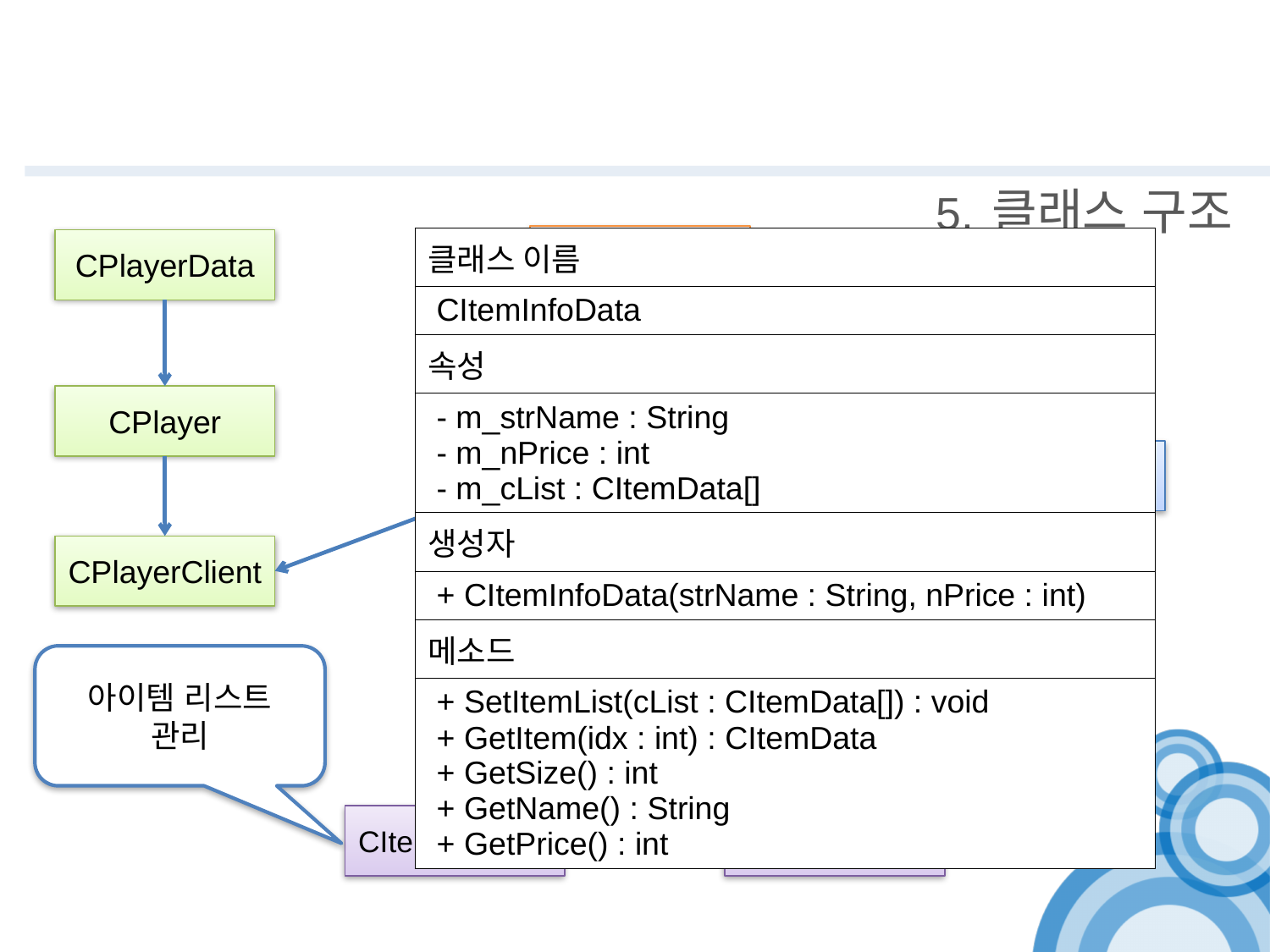

# 5. 클래스 구조
CDiceClient
| 클래스 이름 |
| --- |
| CItemInfoData |
| 속성 |
| - m\_strName : String - m\_nPrice : int - m\_cList : CItemData[] |
| 생성자 |
| + CItemInfoData(strName : String, nPrice : int) |
| 메소드 |
| + SetItemList(cList : CItemData[]) : void + GetItem(idx : int) : CItemData + GetSize() : int + GetName() : String + GetPrice() : int |
CPlayerData
CPlayer
MainActivity
CMap
CPlayerClient
아이템 리스트
관리
CItemClient
CItemInfoData
CItemData